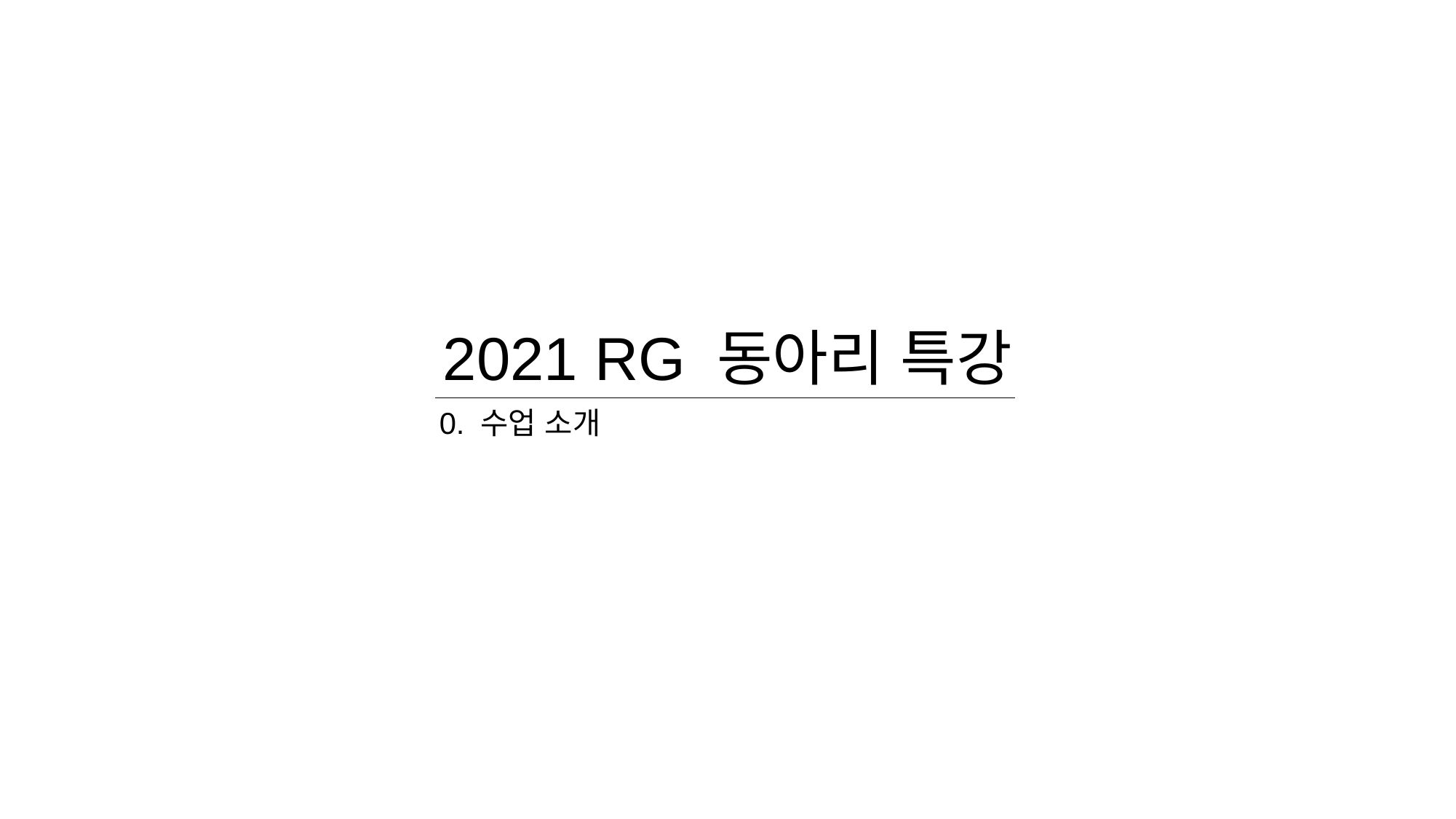

2021 RG 동아리 특강
0. 수업 소개